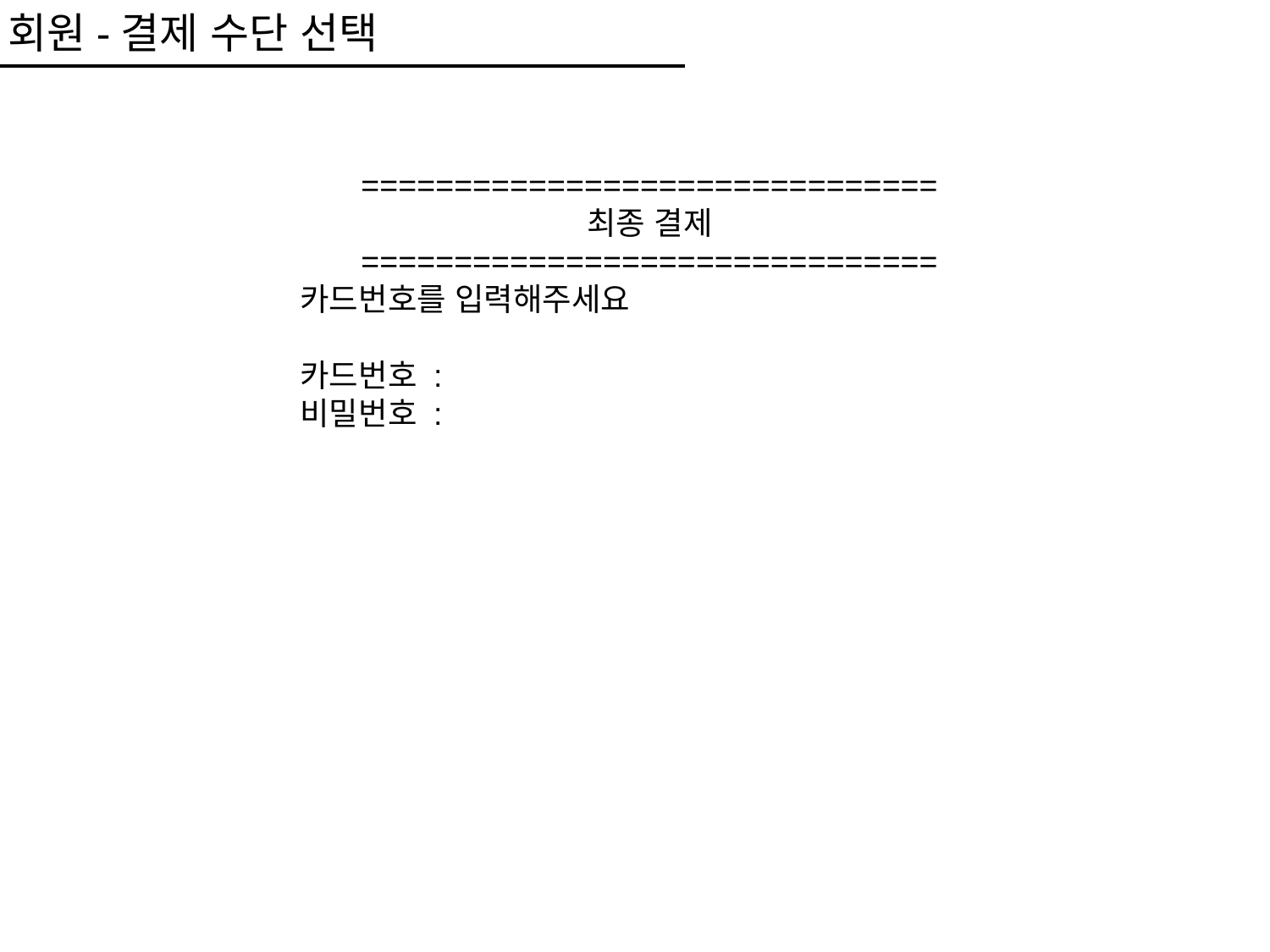

회원-결제 수단 선택
===============================
최종 결제
===============================
카드번호를 입력해주세요

카드번호 :
비밀번호 :